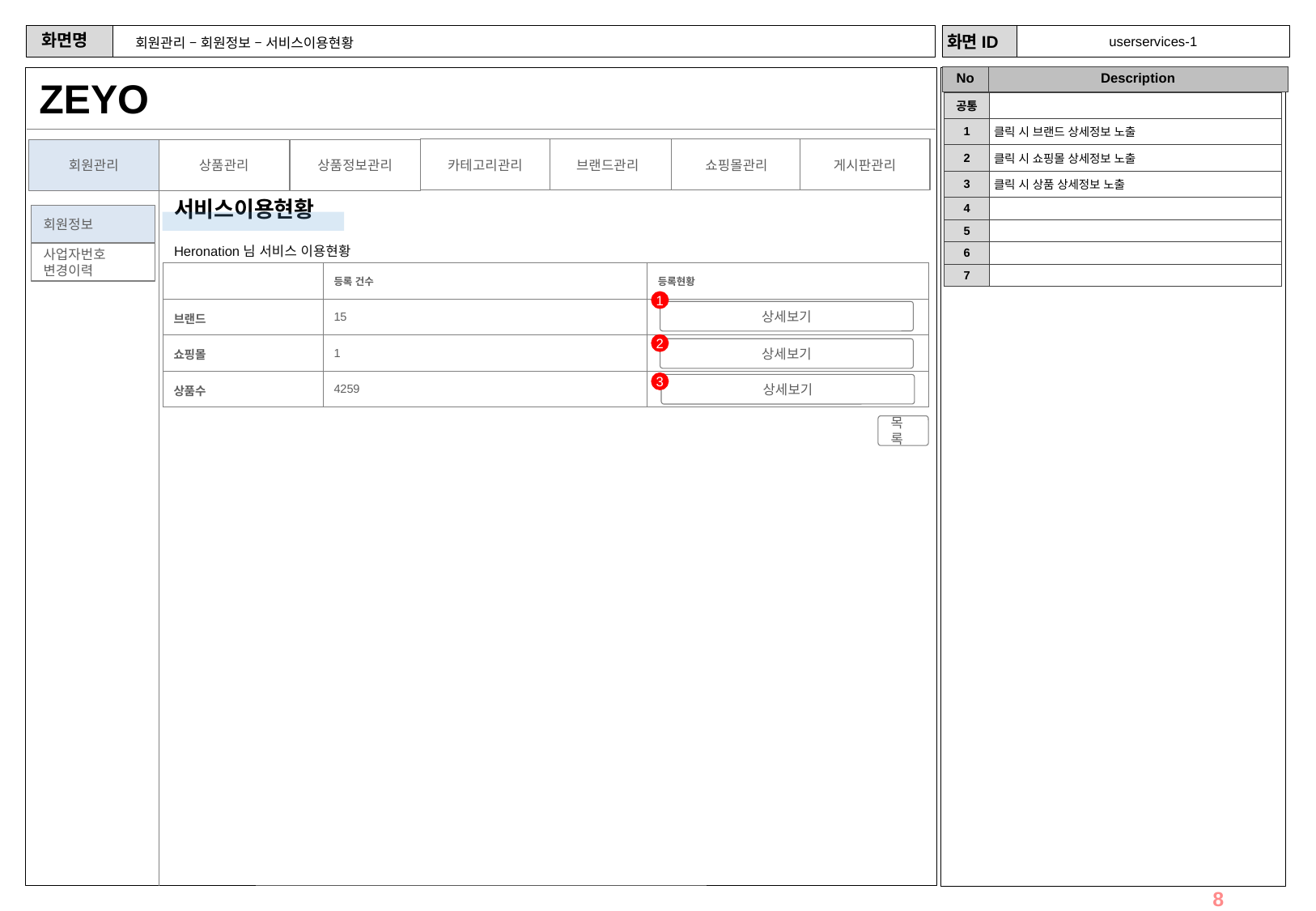

userservices-1
# 회원관리 – 회원정보 – 서비스이용현황
ZEYO
| 공통 |  |
| --- | --- |
| 1 | 클릭 시 브랜드 상세정보 노출 |
| 2 | 클릭 시 쇼핑몰 상세정보 노출 |
| 3 | 클릭 시 상품 상세정보 노출 |
| 4 |  |
| 5 |  |
| 6 |  |
| 7 |  |
카테고리관리
브랜드관리
쇼핑몰관리
게시판관리
회원관리
상품관리
상품정보관리
서비스이용현황

회원정보
Heronation님 서비스 이용현황
사업자번호
변경이력
|  | 등록 건수 | 등록현황 |
| --- | --- | --- |
| 브랜드 | 15 |  |
| 쇼핑몰 | 1 |  |
| 상품수 | 4259 |  |
1
상세보기
2
상세보기
3
상세보기
목록
8